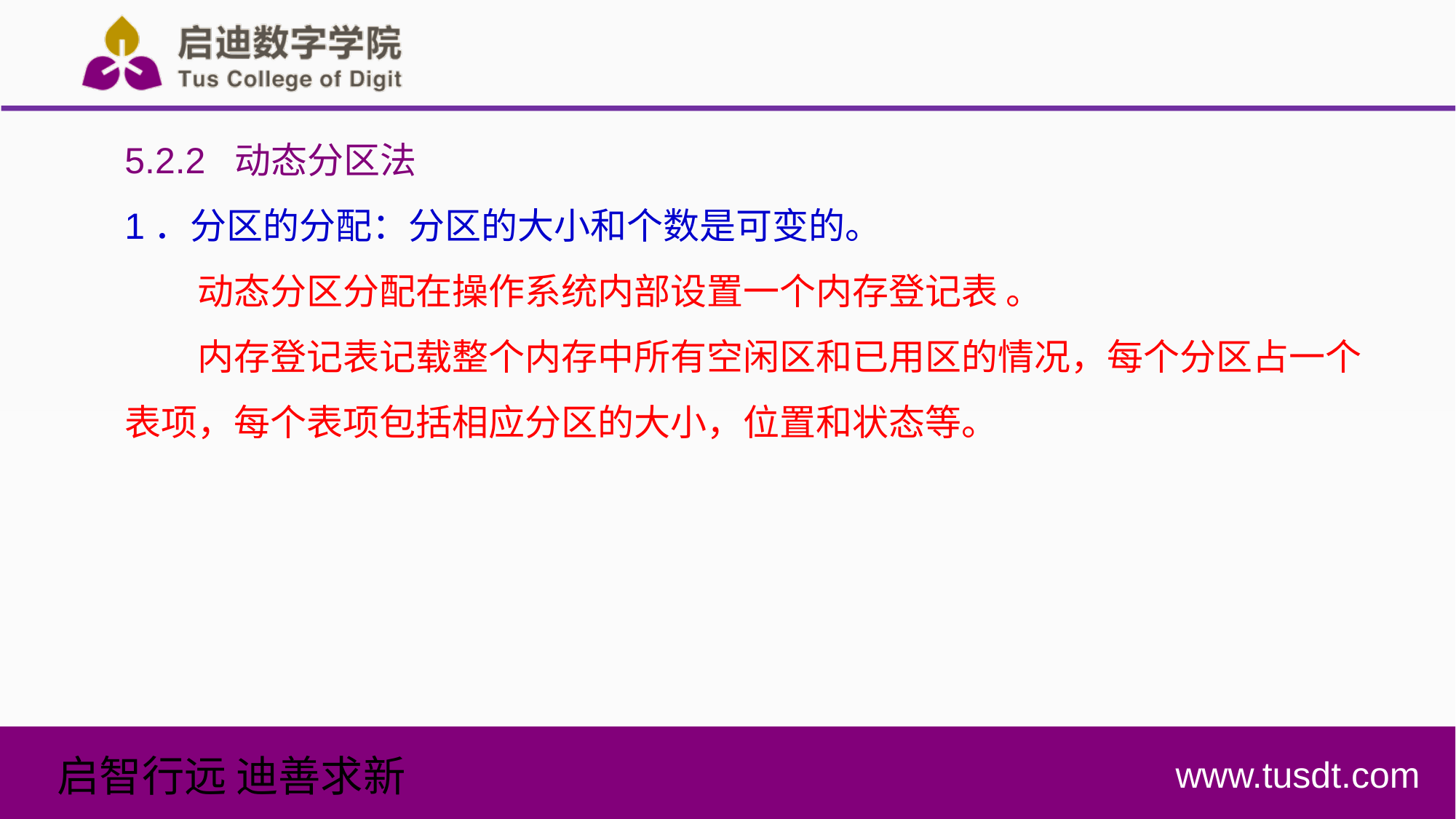

5.2.2  动态分区法
1．分区的分配：分区的大小和个数是可变的。
动态分区分配在操作系统内部设置一个内存登记表 。
内存登记表记载整个内存中所有空闲区和已用区的情况，每个分区占一个表项，每个表项包括相应分区的大小，位置和状态等。